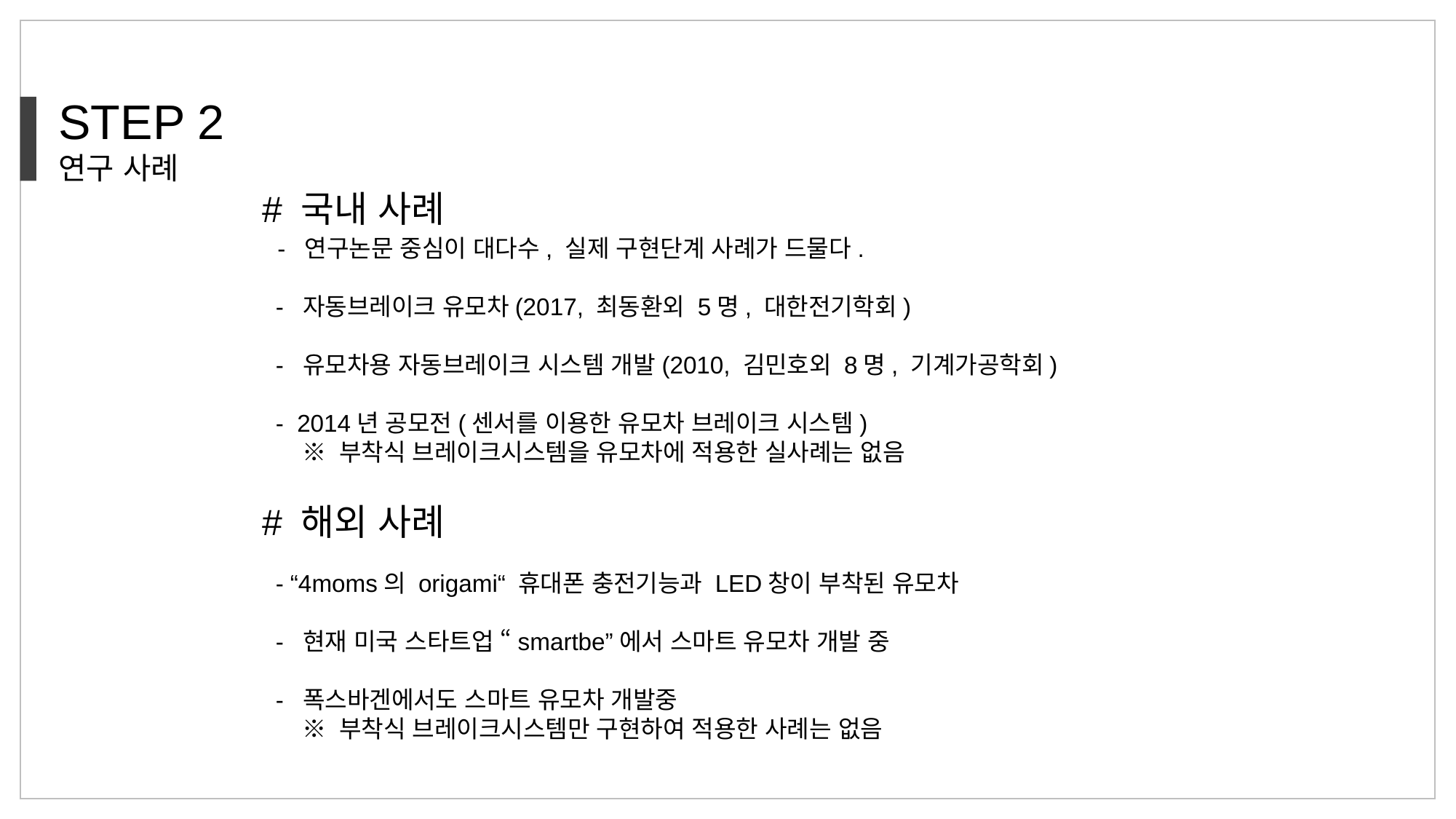

STEP 2
연구 사례

# 국내 사례
  -  연구논문 중심이 대다수, 실제 구현단계 사례가 드물다.

  -  자동브레이크 유모차(2017, 최동환외 5명, 대한전기학회)

  -  유모차용 자동브레이크 시스템 개발(2010, 김민호외 8명, 기계가공학회)

  -  2014년 공모전(센서를 이용한 유모차 브레이크 시스템)
      ※ 부착식 브레이크시스템을 유모차에 적용한 실사례는 없음

# 해외 사례

  - “4moms의 origami“ 휴대폰 충전기능과 LED창이 부착된 유모차

  -  현재 미국 스타트업 “smartbe”에서 스마트 유모차 개발 중

  -  폭스바겐에서도 스마트 유모차 개발중
      ※ 부착식 브레이크시스템만 구현하여 적용한 사례는 없음